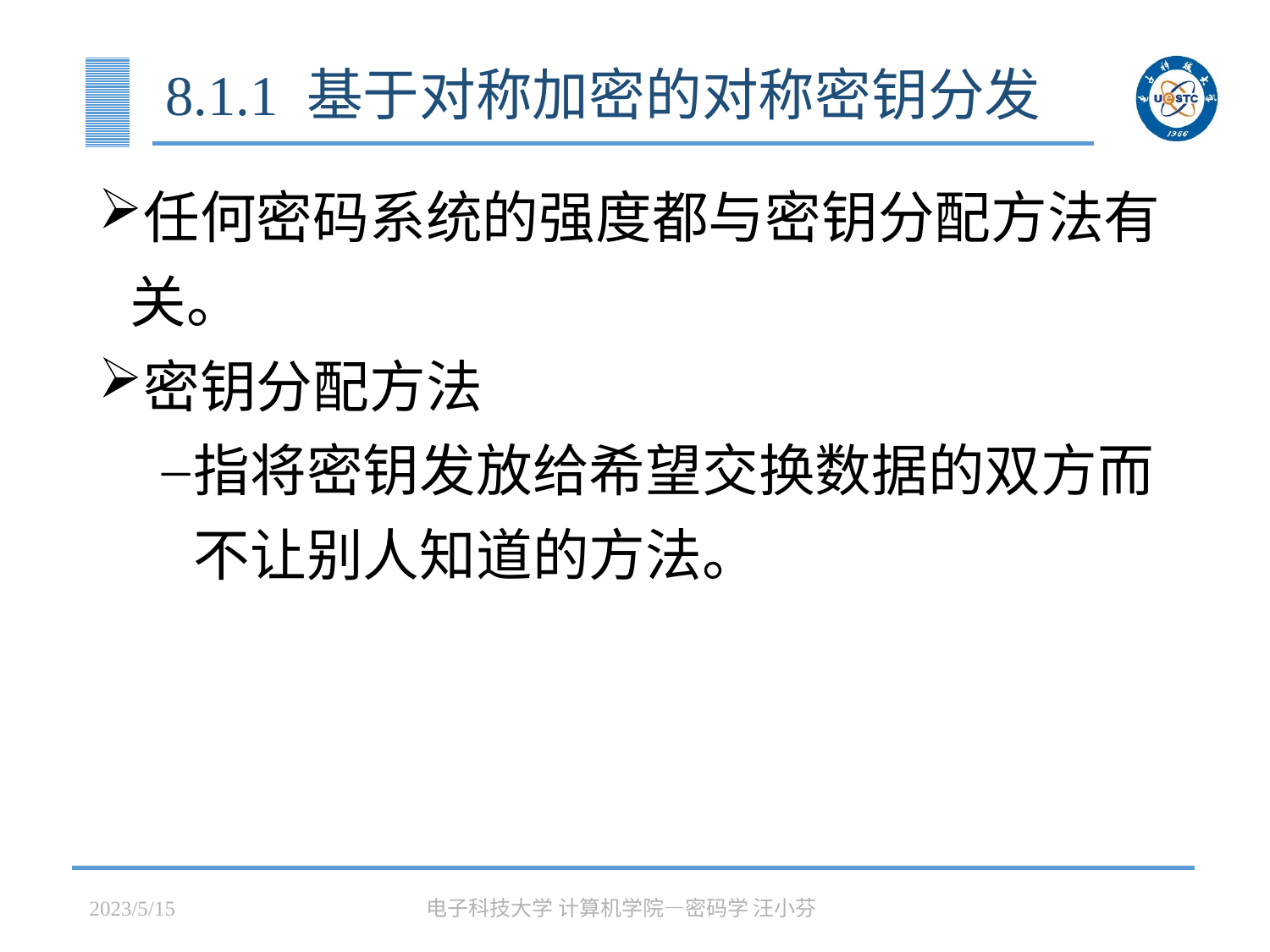

# 8.1.1 基于对称加密的对称密钥分发
任何密码系统的强度都与密钥分配方法有关。
密钥分配方法
指将密钥发放给希望交换数据的双方而不让别人知道的方法。

2023/5/15
电子科技大学 计算机学院—密码学 汪小芬